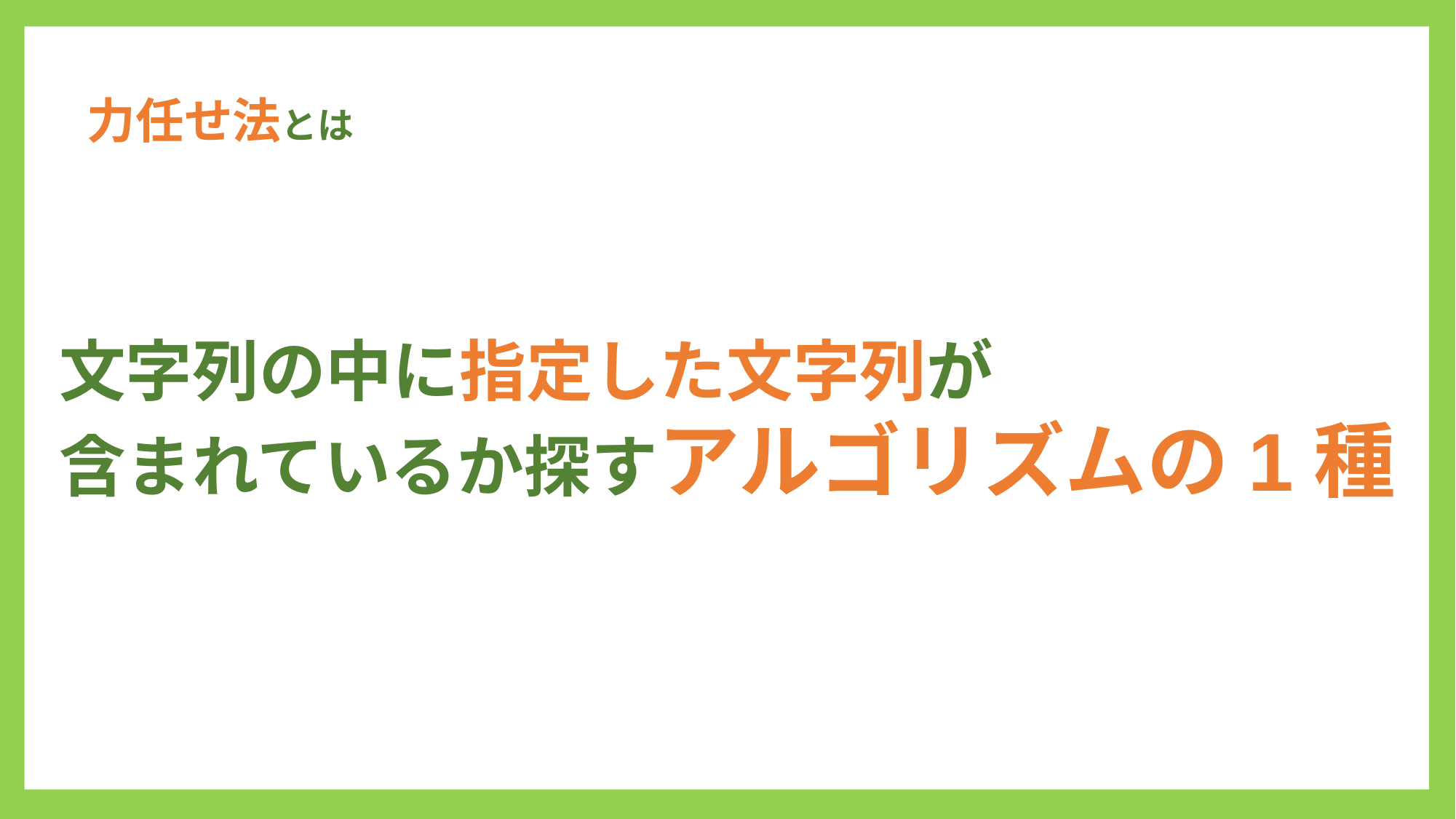

力任せ法とは
文字列の中に指定した文字列が
含まれているか探すアルゴリズムの1種